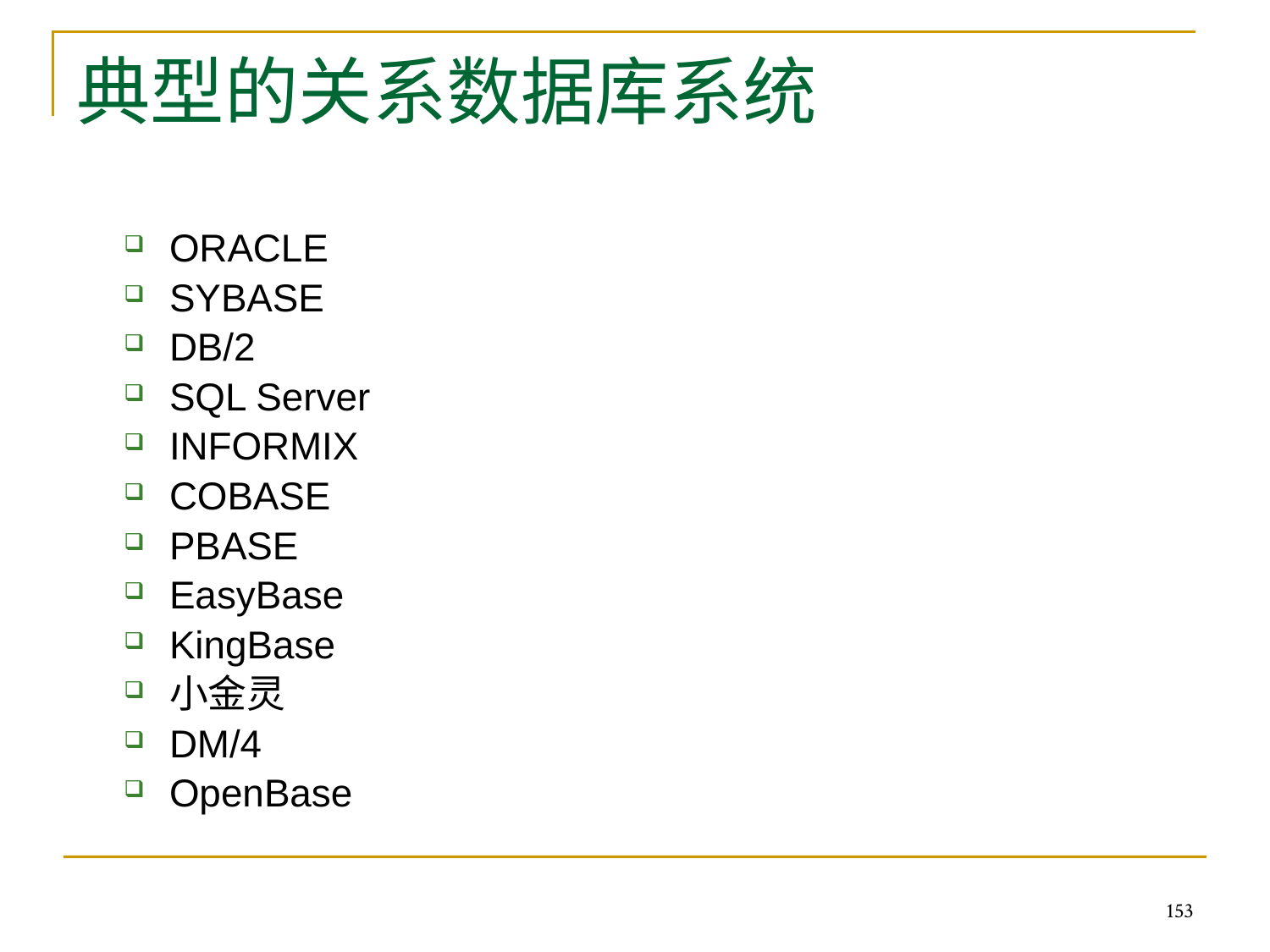

# 典型的关系数据库系统
ORACLE
SYBASE
DB/2
SQL Server
INFORMIX
COBASE
PBASE
EasyBase
KingBase
小金灵
DM/4
OpenBase
153